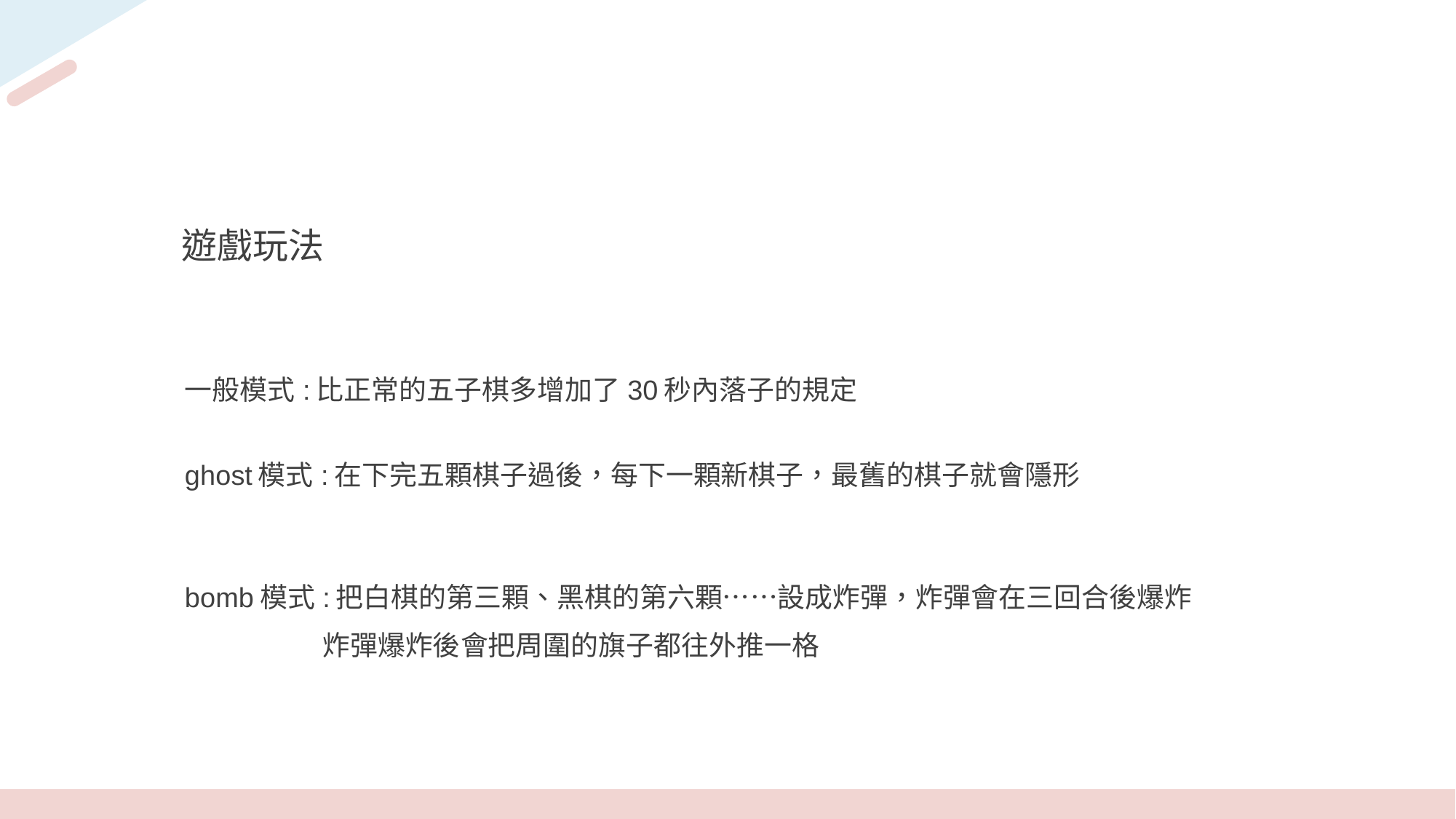

遊戲玩法
一般模式:比正常的五子棋多增加了30秒內落子的規定

ghost模式:在下完五顆棋子過後，每下一顆新棋子，最舊的棋子就會隱形

bomb模式:把白棋的第三顆、黑棋的第六顆……設成炸彈，炸彈會在三回合後爆炸
	     炸彈爆炸後會把周圍的旗子都往外推一格